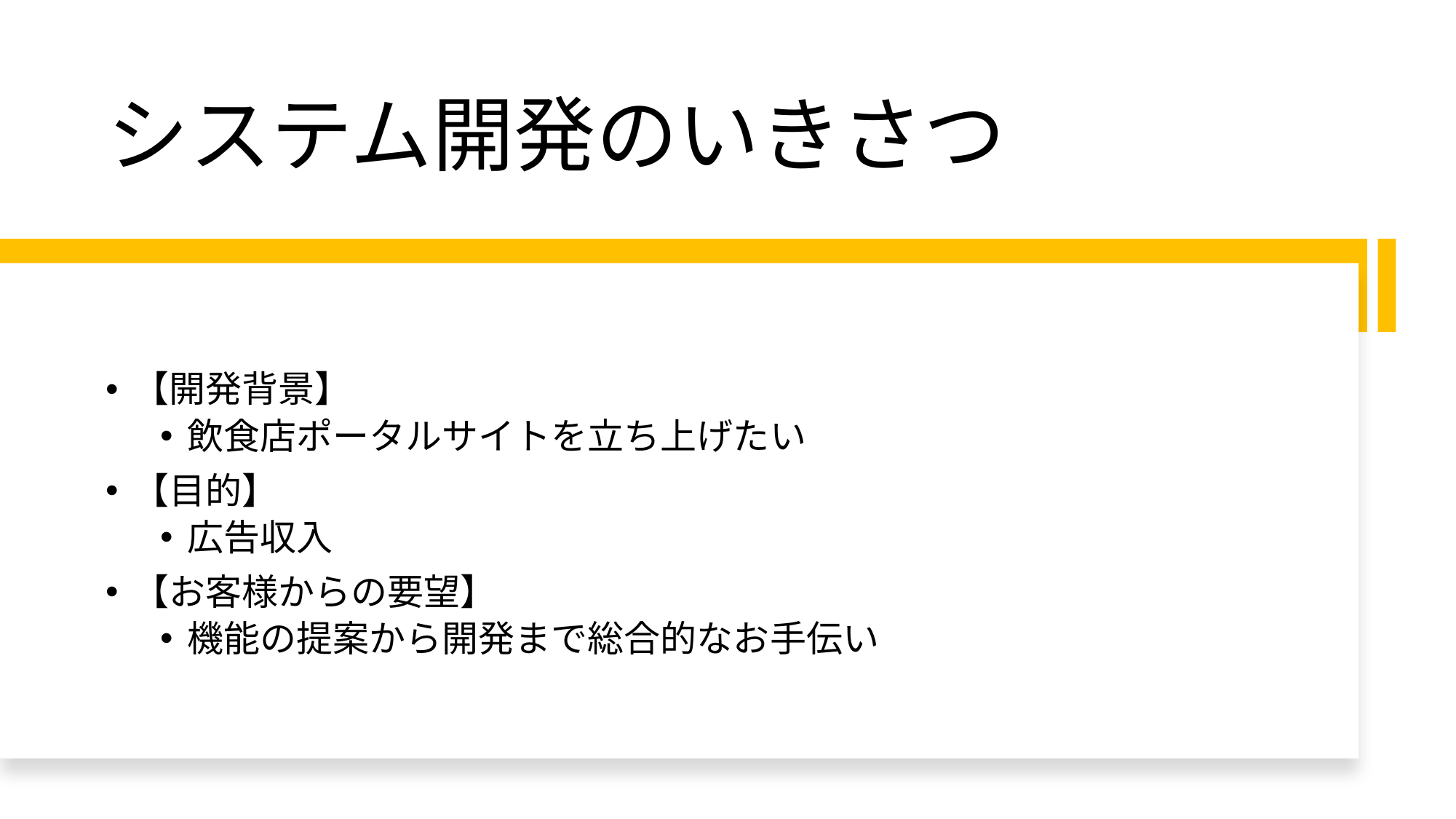

# システム開発のいきさつ

【開発背景】
飲食店ポータルサイトを立ち上げたい
【目的】
広告収入
【お客様からの要望】
機能の提案から開発まで総合的なお手伝い